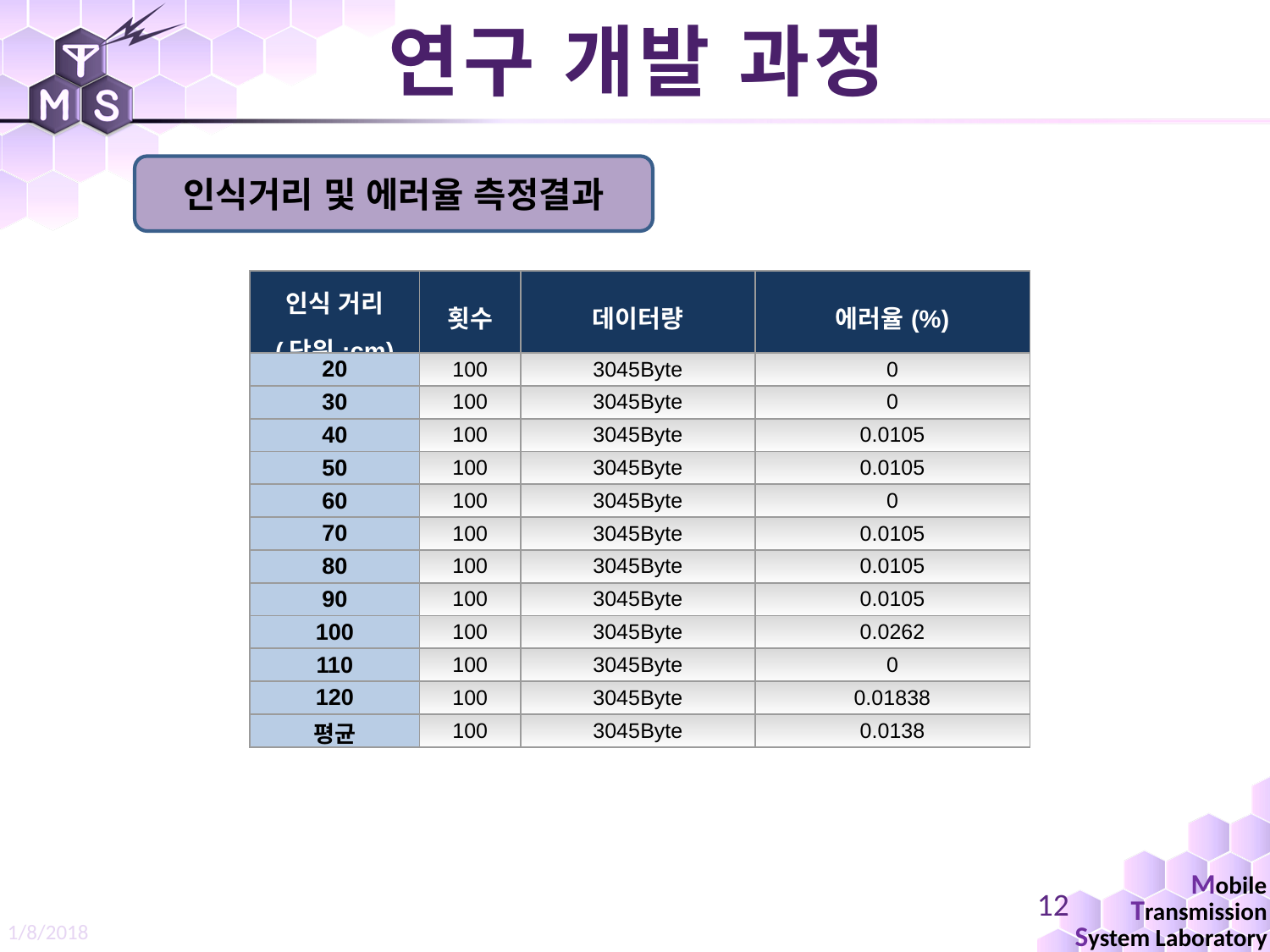

연구 개발 과정
인식거리 및 에러율 측정결과
| 인식 거리 (단위:cm) | 횟수 | 데이터량 | 에러율(%) |
| --- | --- | --- | --- |
| 20 | 100 | 3045Byte | 0 |
| 30 | 100 | 3045Byte | 0 |
| 40 | 100 | 3045Byte | 0.0105 |
| 50 | 100 | 3045Byte | 0.0105 |
| 60 | 100 | 3045Byte | 0 |
| 70 | 100 | 3045Byte | 0.0105 |
| 80 | 100 | 3045Byte | 0.0105 |
| 90 | 100 | 3045Byte | 0.0105 |
| 100 | 100 | 3045Byte | 0.0262 |
| 110 | 100 | 3045Byte | 0 |
| 120 | 100 | 3045Byte | 0.01838 |
| 평균 | 100 | 3045Byte | 0.0138 |
12
1/8/2018